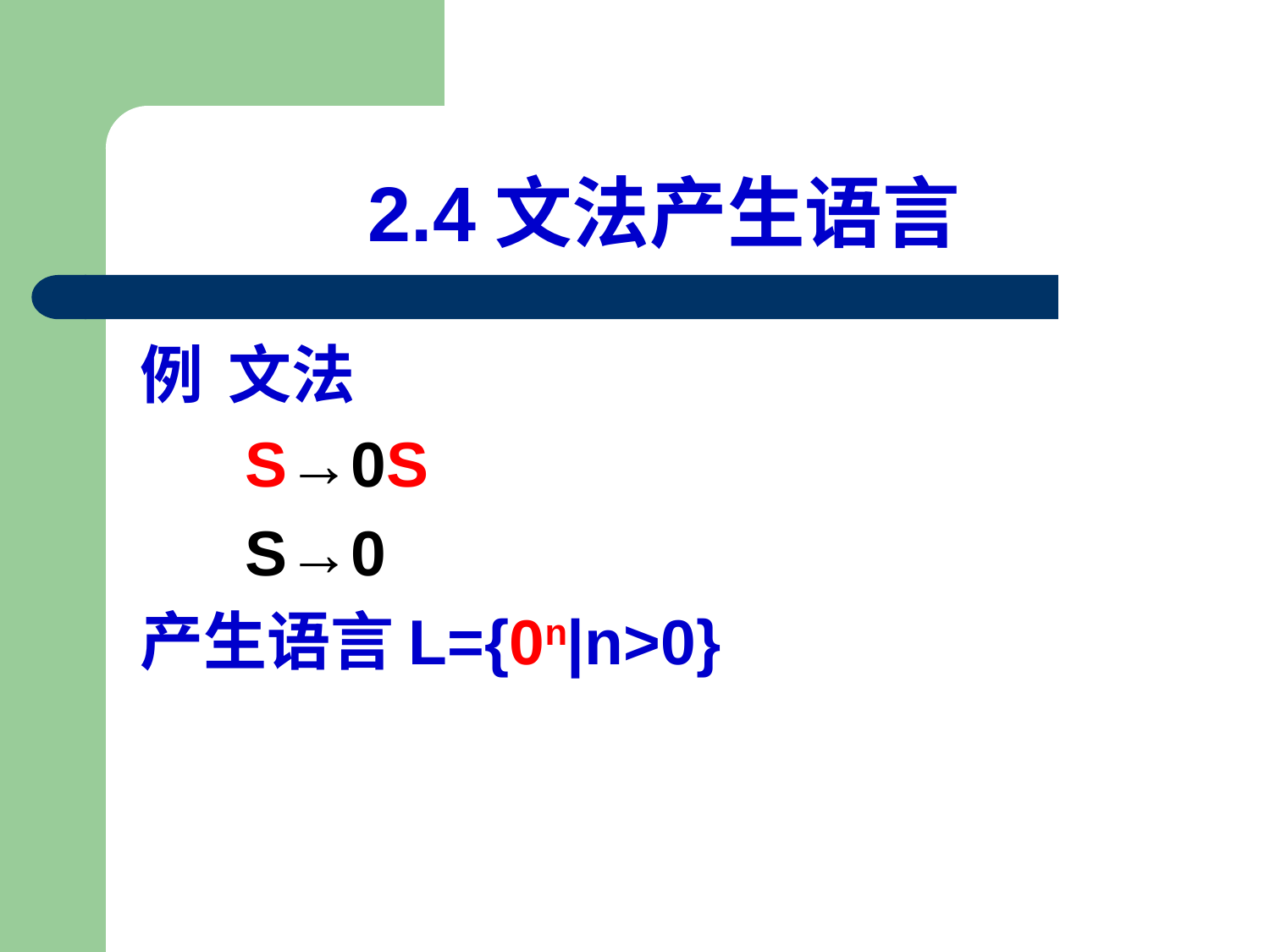

# 2.4文法产生语言
例  文法
      S→0S
      S→0
产生语言L={0n|n>0}